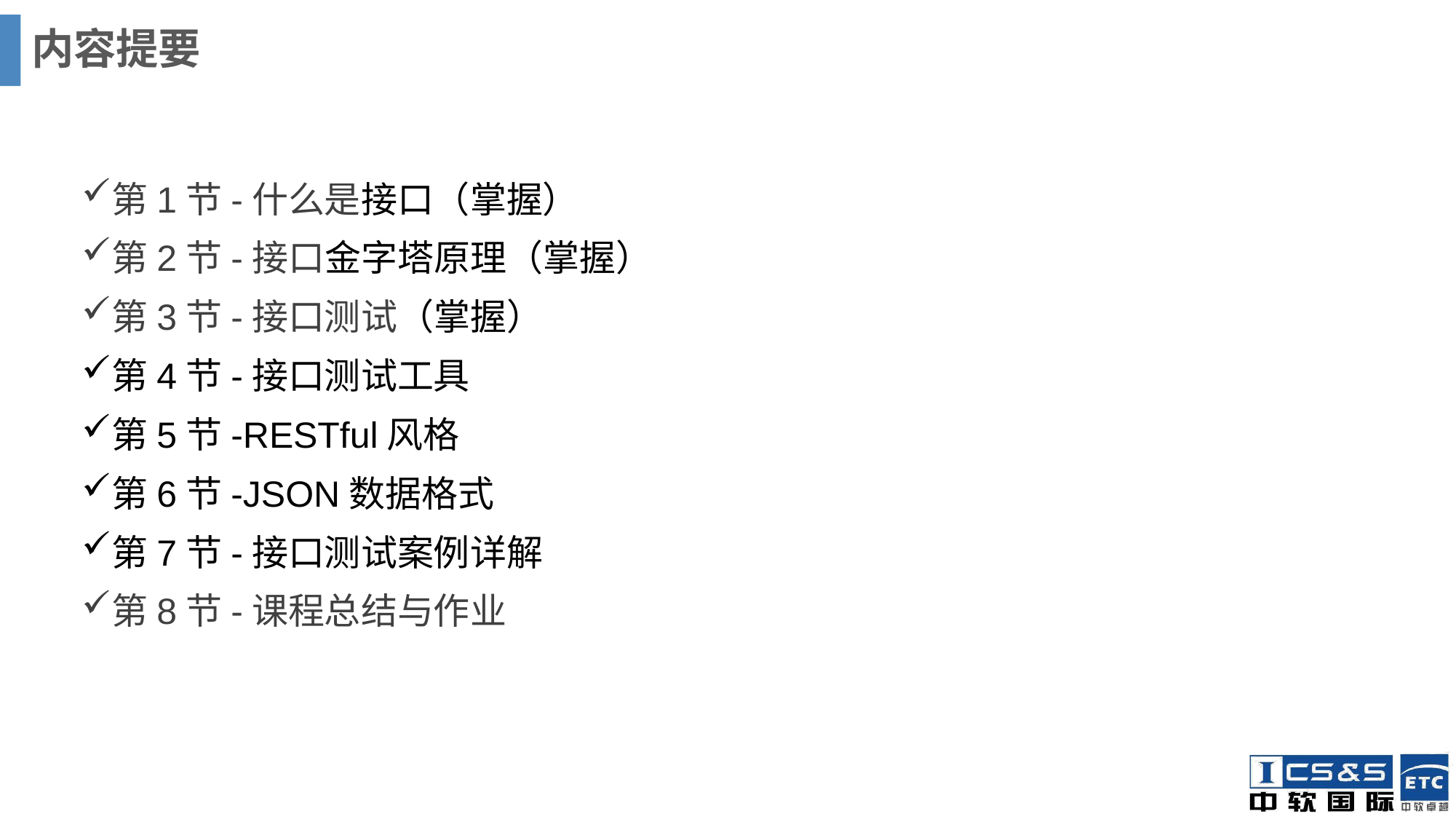

# 内容提要
第1节-什么是接口（掌握）
第2节-接口金字塔原理（掌握）
第3节-接口测试（掌握）
第4节-接口测试工具
第5节-RESTful风格
第6节-JSON数据格式
第7节-接口测试案例详解
第8节-课程总结与作业